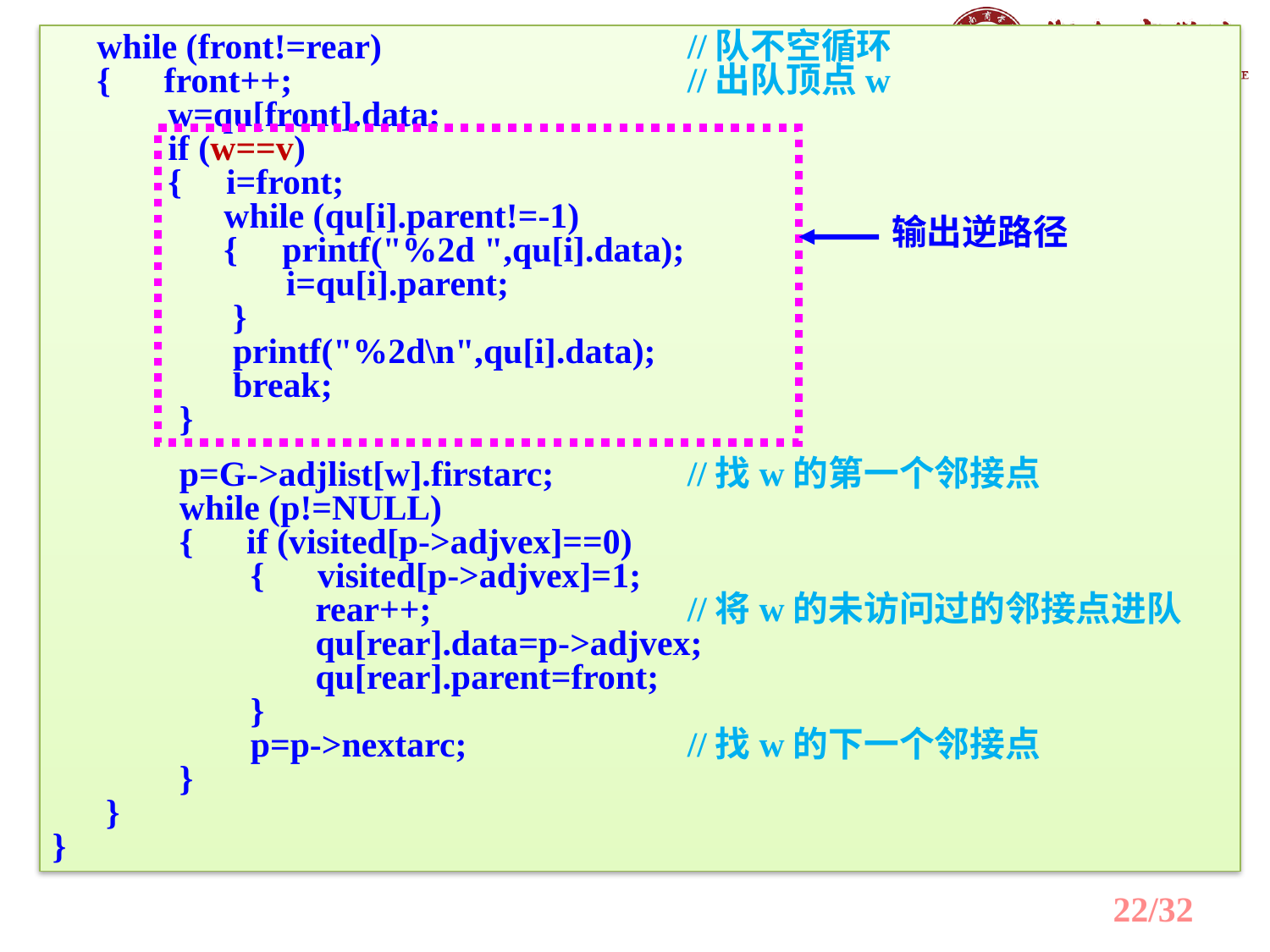

while (front!=rear)			//队不空循环
     {      front++;				//出队顶点w
             w=qu[front].data;
             if (w==v)
             {     i=front;
	     while (qu[i].parent!=-1)
	     {     printf("%2d ",qu[i].data);
	            i=qu[i].parent;
	      }
	      printf("%2d\n",qu[i].data);
	      break;
	}
	p=G->adjlist[w].firstarc; 	//找w的第一个邻接点
	while (p!=NULL)
	{      if (visited[p->adjvex]==0)
	        {      visited[p->adjvex]=1;
		 rear++;		 	//将w的未访问过的邻接点进队
		 qu[rear].data=p->adjvex;
		 qu[rear].parent=front;
	        }
	        p=p->nextarc;		//找w的下一个邻接点
	}
      }
}

输出逆路径

22/32